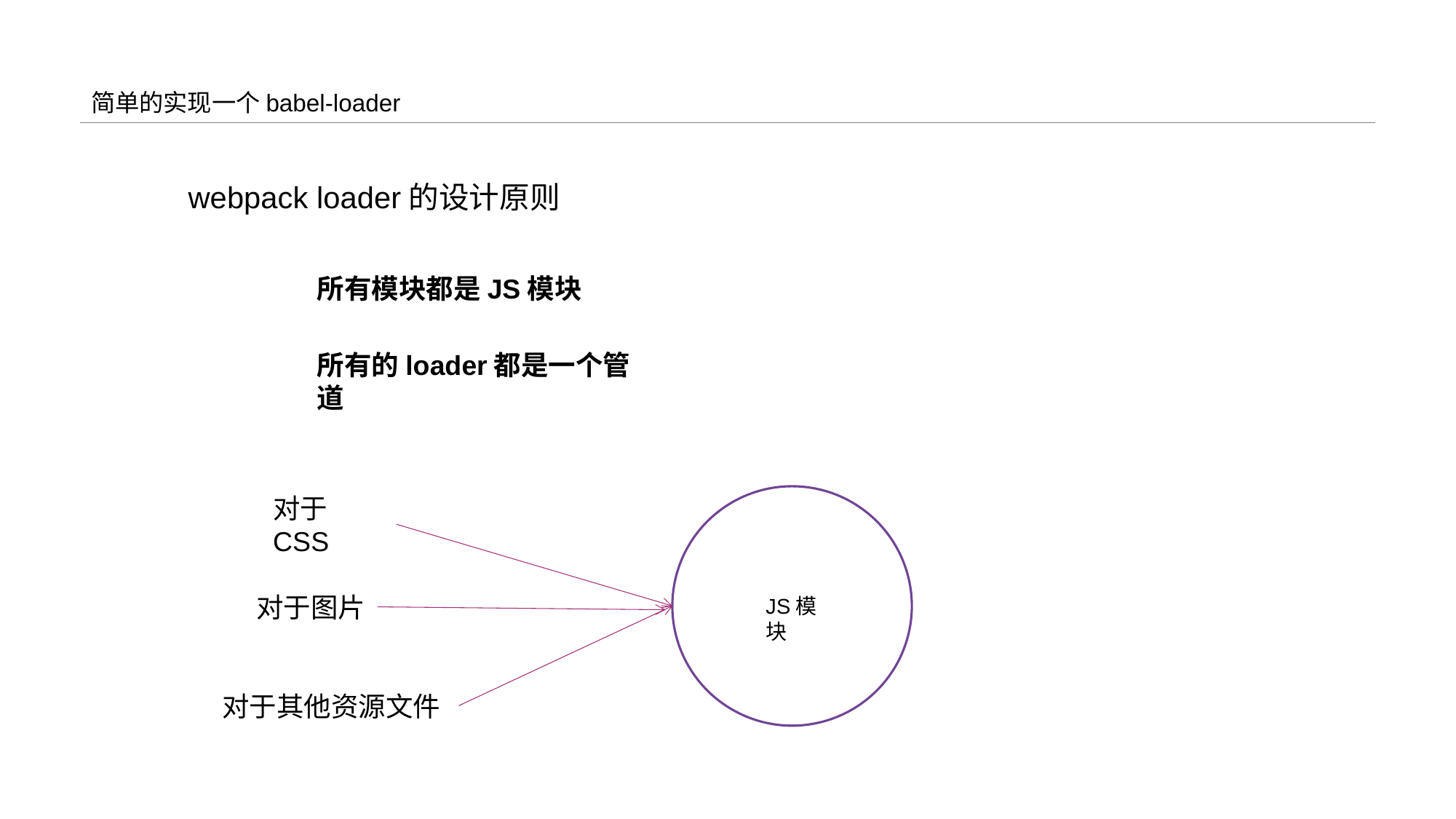

# 简单的实现一个babel-loader
webpack loader的设计原则
所有模块都是JS模块
所有的loader都是一个管道
对于CSS

对于图片
JS模块
对于其他资源文件
16